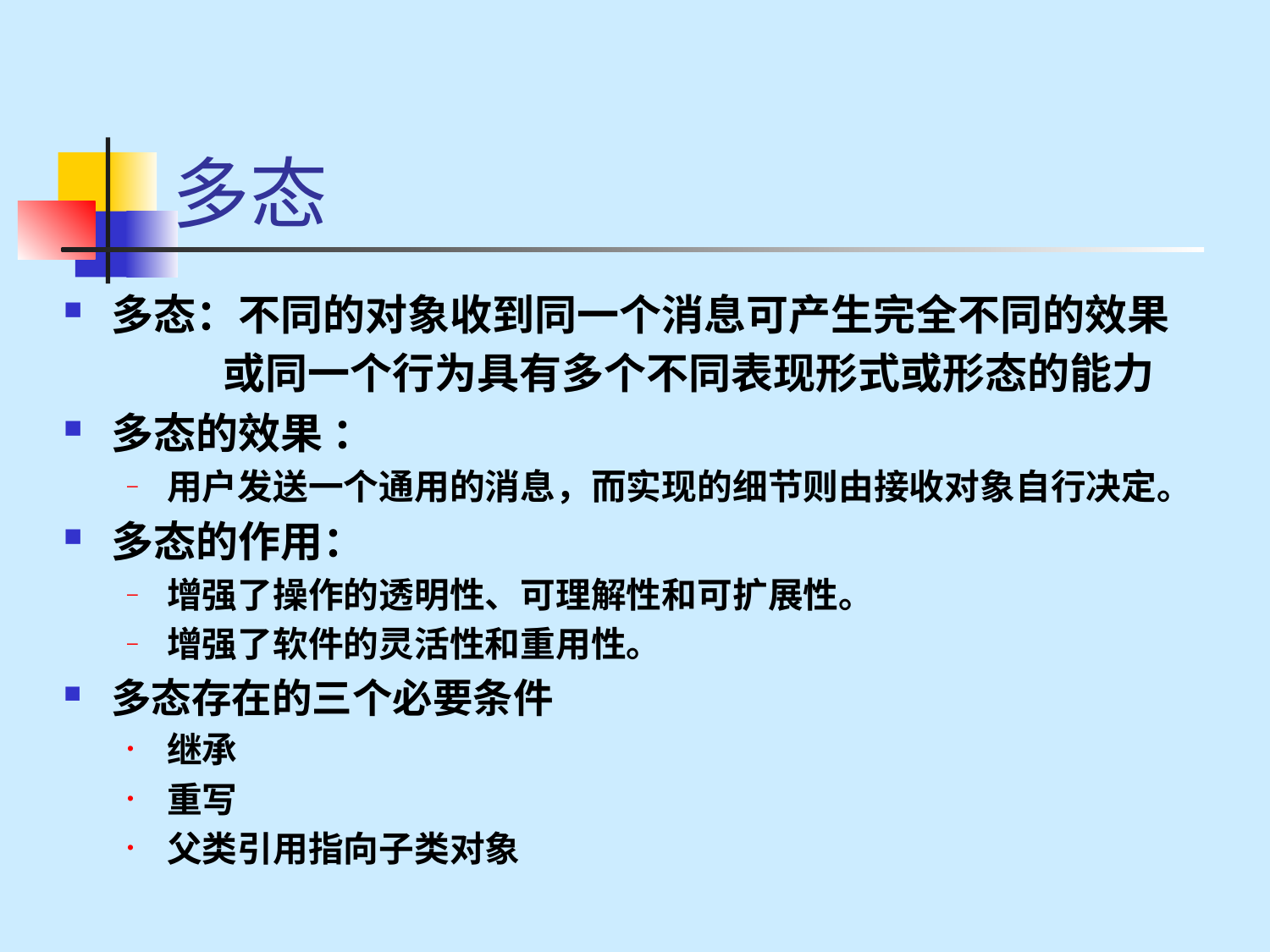

# 多态
多态：不同的对象收到同一个消息可产生完全不同的效果
          或同一个行为具有多个不同表现形式或形态的能力
多态的效果 ：
用户发送一个通用的消息，而实现的细节则由接收对象自行决定。
多态的作用：
增强了操作的透明性、可理解性和可扩展性。
增强了软件的灵活性和重用性。
多态存在的三个必要条件
继承
重写
父类引用指向子类对象
13